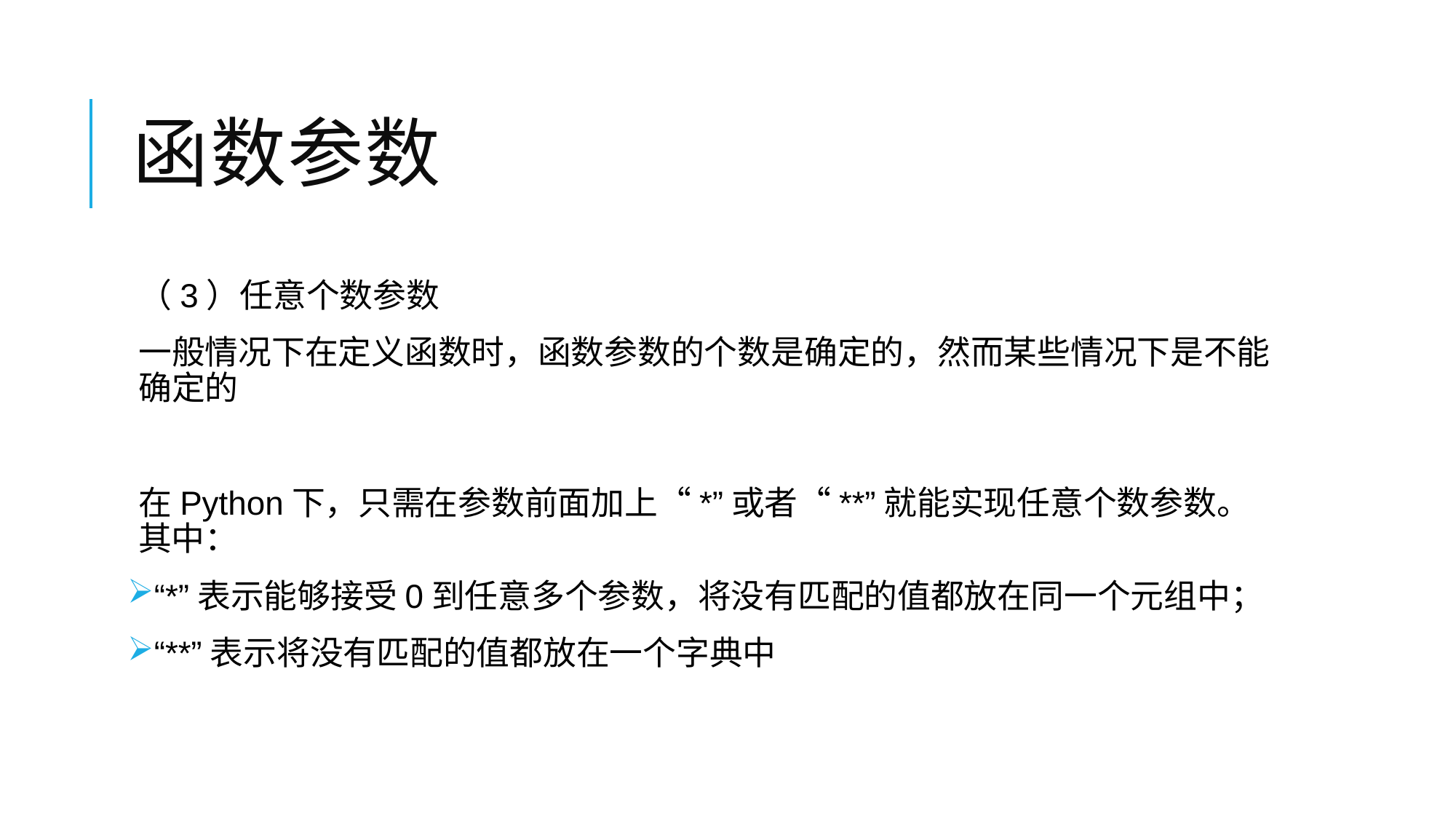

# 函数参数
（3）任意个数参数
一般情况下在定义函数时，函数参数的个数是确定的，然而某些情况下是不能确定的

在Python下，只需在参数前面加上“*”或者“**”就能实现任意个数参数。其中：
“*”表示能够接受0到任意多个参数，将没有匹配的值都放在同一个元组中；
“**”表示将没有匹配的值都放在一个字典中